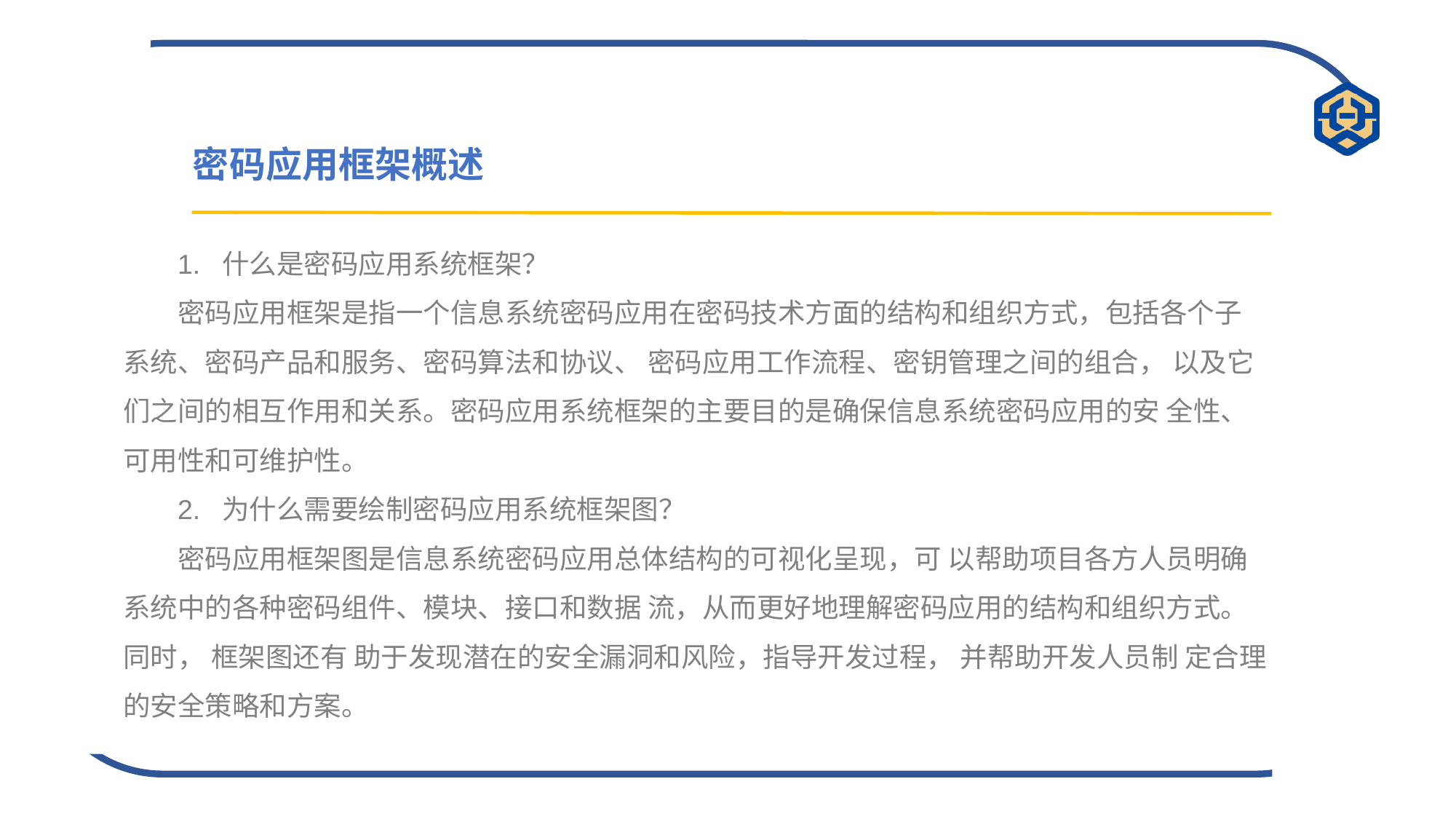

密码应用框架概述
1.  什么是密码应用系统框架？
密码应用框架是指一个信息系统密码应用在密码技术方面的结构和组织方式，包括各个子系统、密码产品和服务、密码算法和协议、 密码应用工作流程、密钥管理之间的组合， 以及它们之间的相互作用和关系。密码应用系统框架的主要目的是确保信息系统密码应用的安 全性、可用性和可维护性。
2.  为什么需要绘制密码应用系统框架图？
密码应用框架图是信息系统密码应用总体结构的可视化呈现，可 以帮助项目各方人员明确系统中的各种密码组件、模块、接口和数据 流，从而更好地理解密码应用的结构和组织方式。同时， 框架图还有 助于发现潜在的安全漏洞和风险，指导开发过程， 并帮助开发人员制 定合理的安全策略和方案。